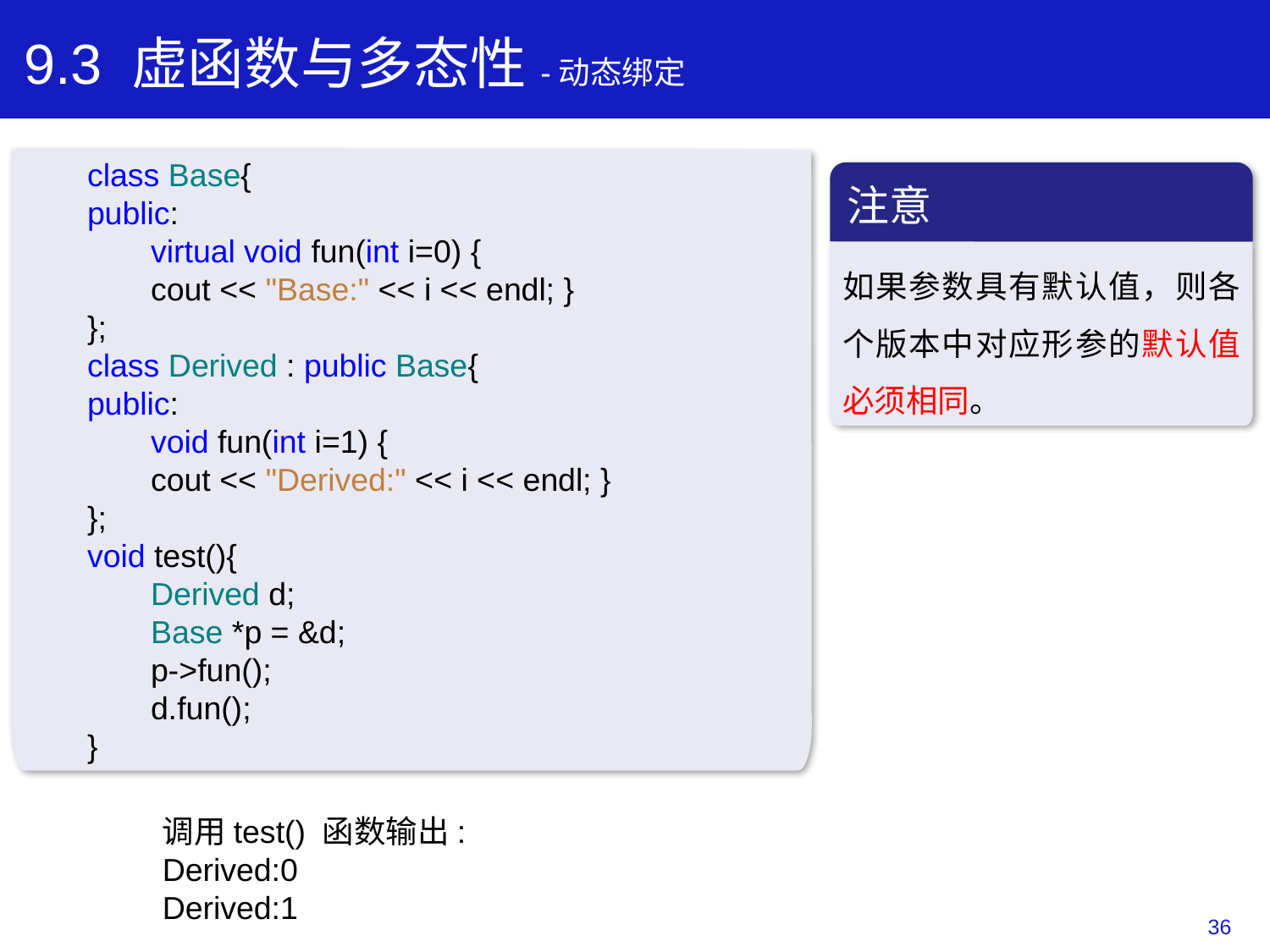

9.3 虚函数与多态性-动态绑定
class Base{
public:
virtual void fun(int i=0) {
cout << "Base:" << i << endl; }
};
class Derived : public Base{
public:
void fun(int i=1) {
cout << "Derived:" << i << endl; }
};
void test(){
Derived d;
Base *p = &d;
p->fun();
d.fun();
}
注意
如果参数具有默认值，则各个版本中对应形参的默认值必须相同。
调用test() 函数输出:
Derived:0
Derived:1
36